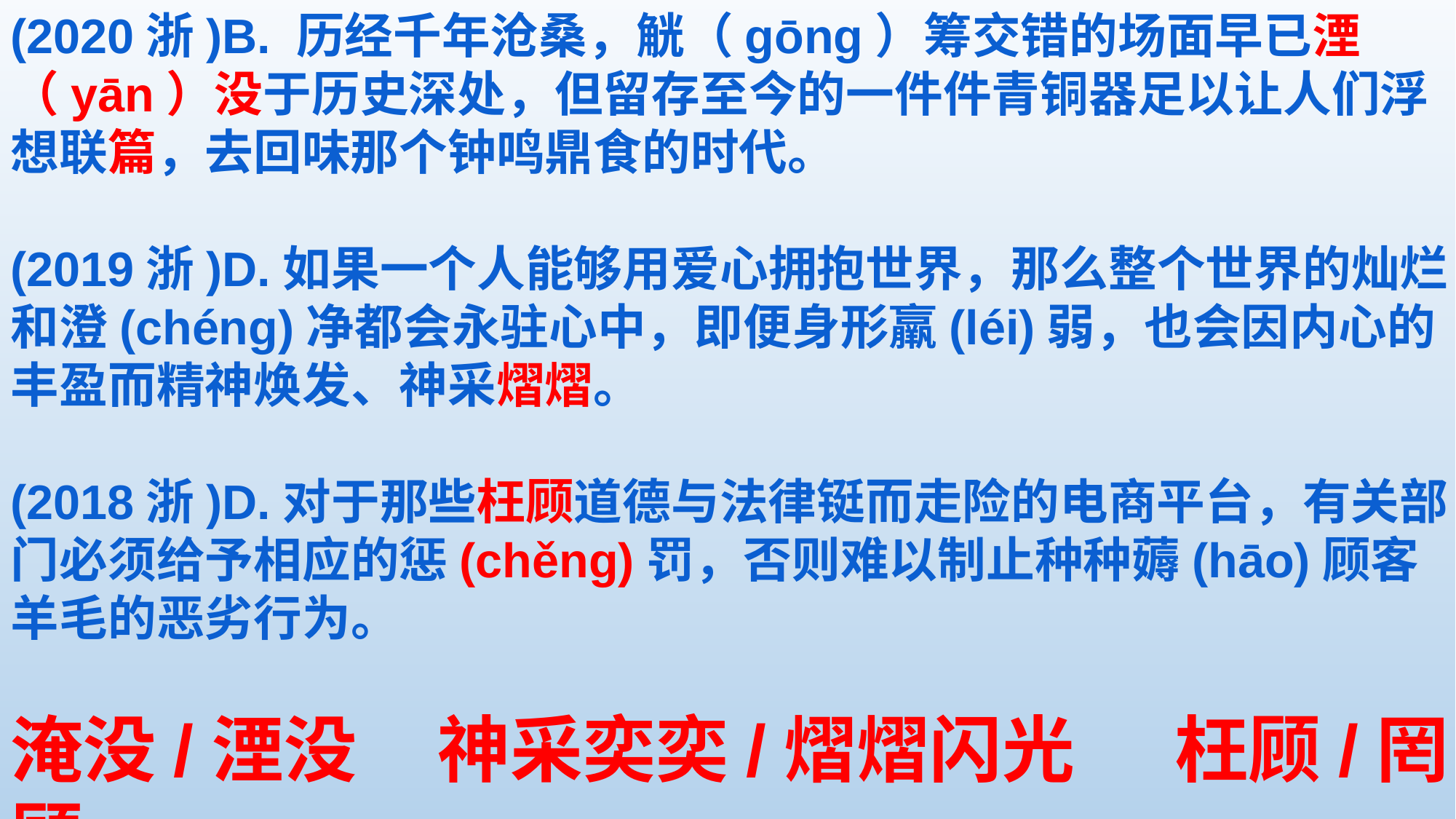

(2020浙)B. 历经千年沧桑，觥（gōng）筹交错的场面早已湮（yān）没于历史深处，但留存至今的一件件青铜器足以让人们浮想联篇，去回味那个钟鸣鼎食的时代。

(2019浙)D.如果一个人能够用爱心拥抱世界，那么整个世界的灿烂和澄(chénɡ)净都会永驻心中，即便身形羸(léi)弱，也会因内心的丰盈而精神焕发、神采熠熠。

(2018浙)D.对于那些枉顾道德与法律铤而走险的电商平台，有关部门必须给予相应的惩(chěng)罚，否则难以制止种种薅(hāo)顾客羊毛的恶劣行为。

淹没/湮没    神采奕奕/熠熠闪光     枉顾/罔顾